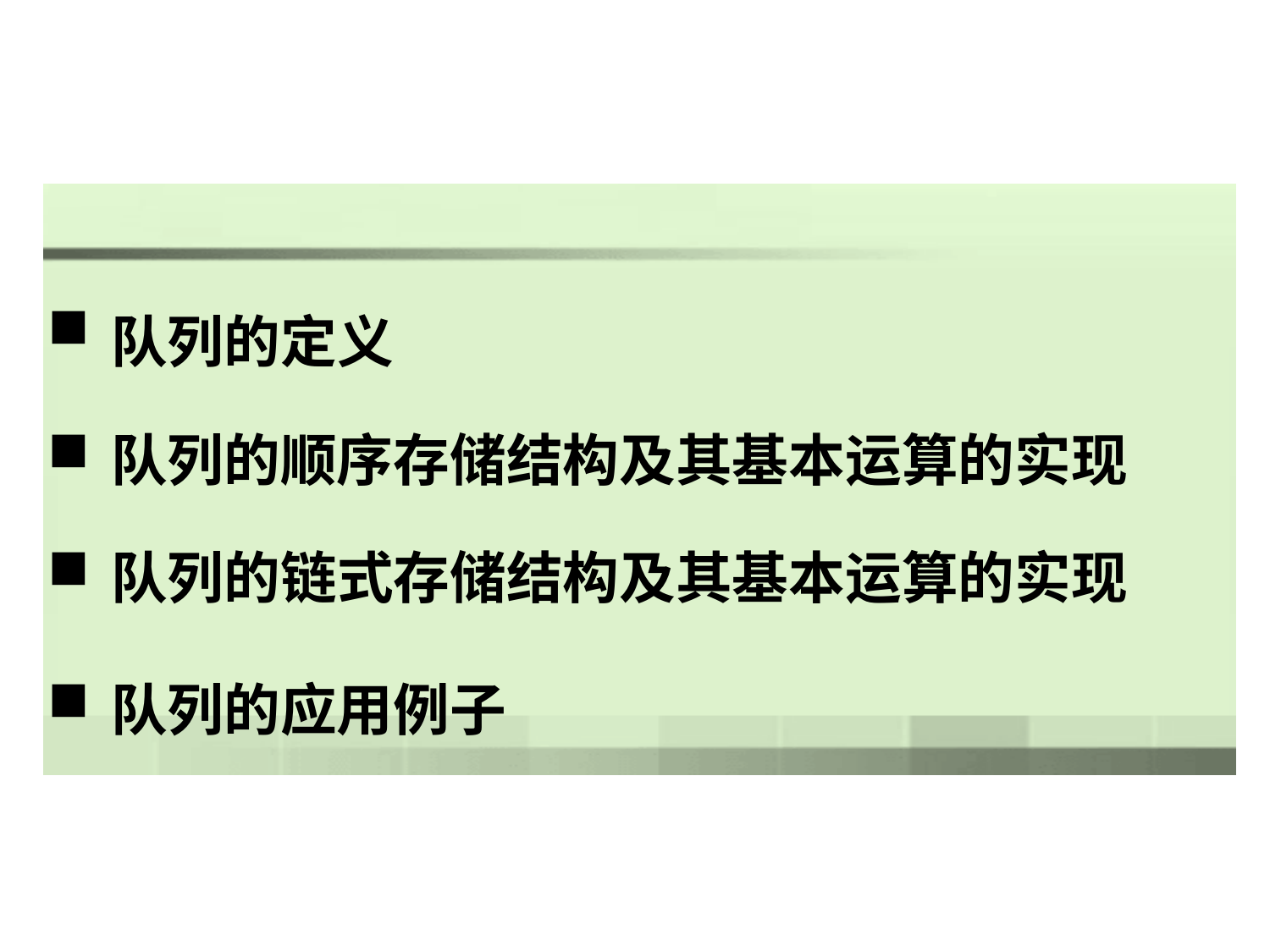

队列的定义
队列的顺序存储结构及其基本运算的实现
队列的链式存储结构及其基本运算的实现
队列的应用例子